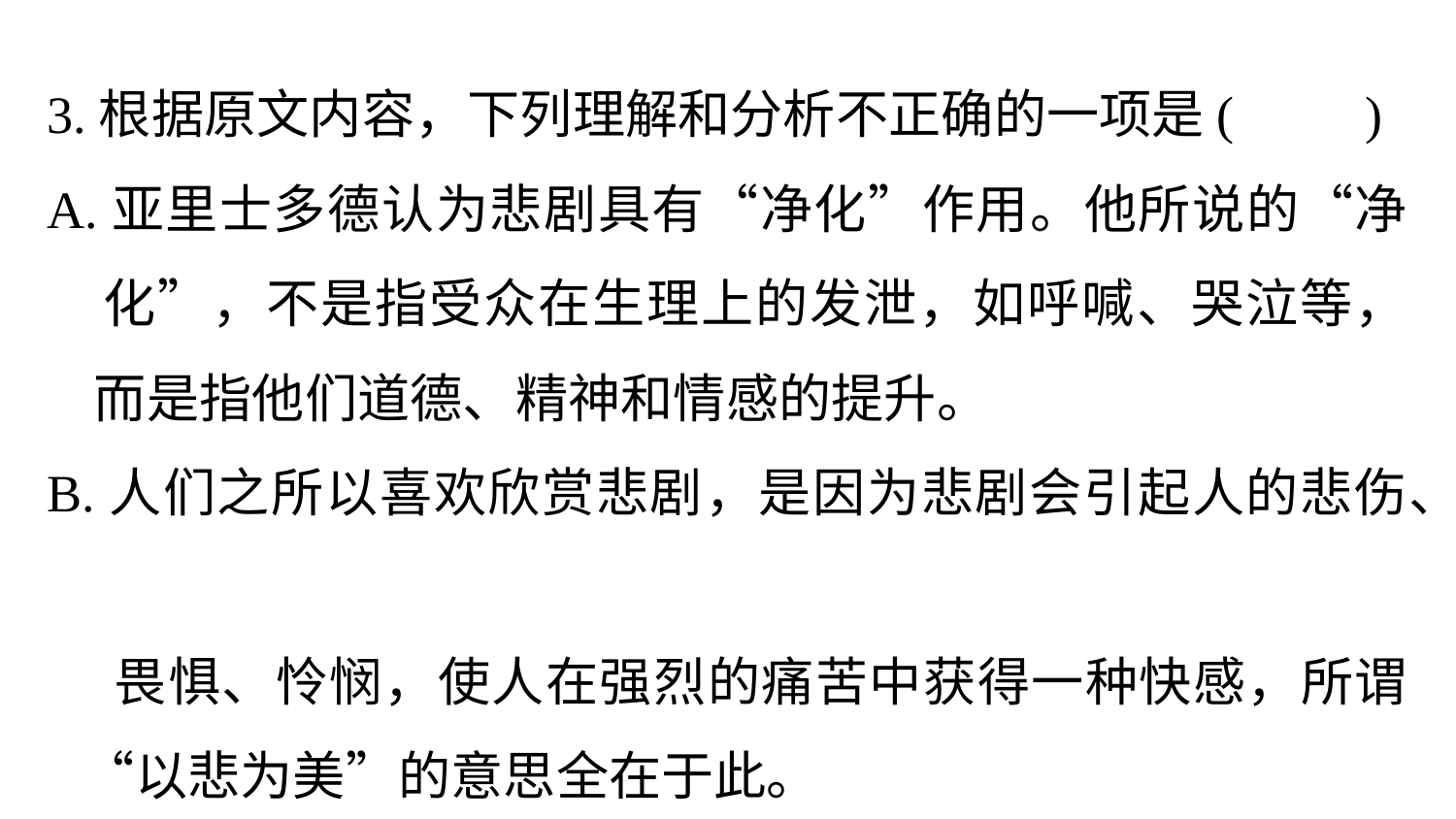

3.根据原文内容，下列理解和分析不正确的一项是(　　)
A.亚里士多德认为悲剧具有“净化”作用。他所说的“净
    化”，不是指受众在生理上的发泄，如呼喊、哭泣等，
    而是指他们道德、精神和情感的提升。
B.人们之所以喜欢欣赏悲剧，是因为悲剧会引起人的悲伤、
     畏惧、怜悯，使人在强烈的痛苦中获得一种快感，所谓
   “以悲为美”的意思全在于此。